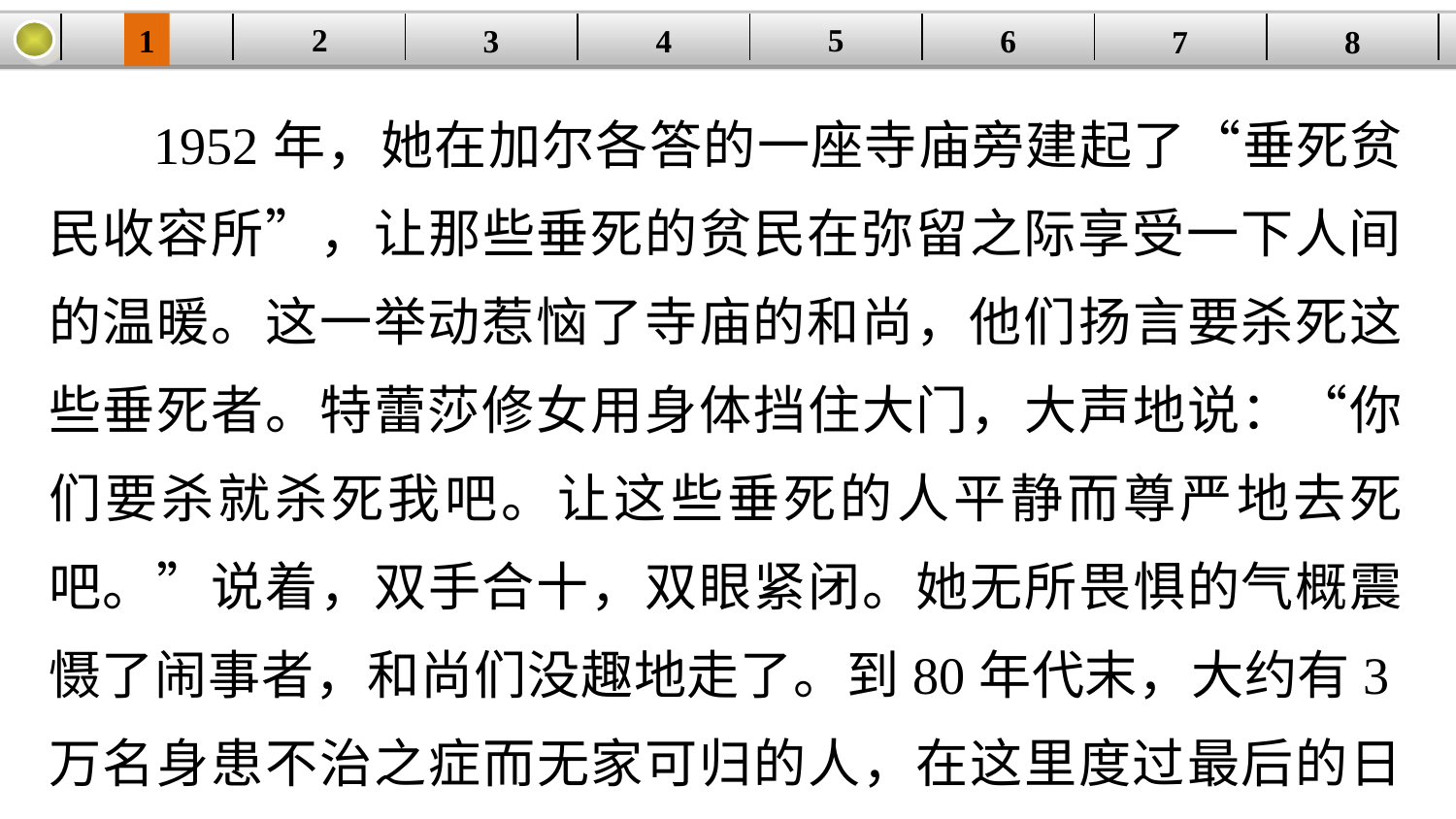

5
2
1
4
6
|  |  |  |  |  |  |  |  |
| --- | --- | --- | --- | --- | --- | --- | --- |
3
8
7

1952年，她在加尔各答的一座寺庙旁建起了“垂死贫民收容所”，让那些垂死的贫民在弥留之际享受一下人间的温暖。这一举动惹恼了寺庙的和尚，他们扬言要杀死这些垂死者。特蕾莎修女用身体挡住大门，大声地说：“你们要杀就杀死我吧。让这些垂死的人平静而尊严地去死吧。”说着，双手合十，双眼紧闭。她无所畏惧的气概震慑了闹事者，和尚们没趣地走了。到80年代末，大约有3万名身患不治之症而无家可归的人，在这里度过最后的日子。